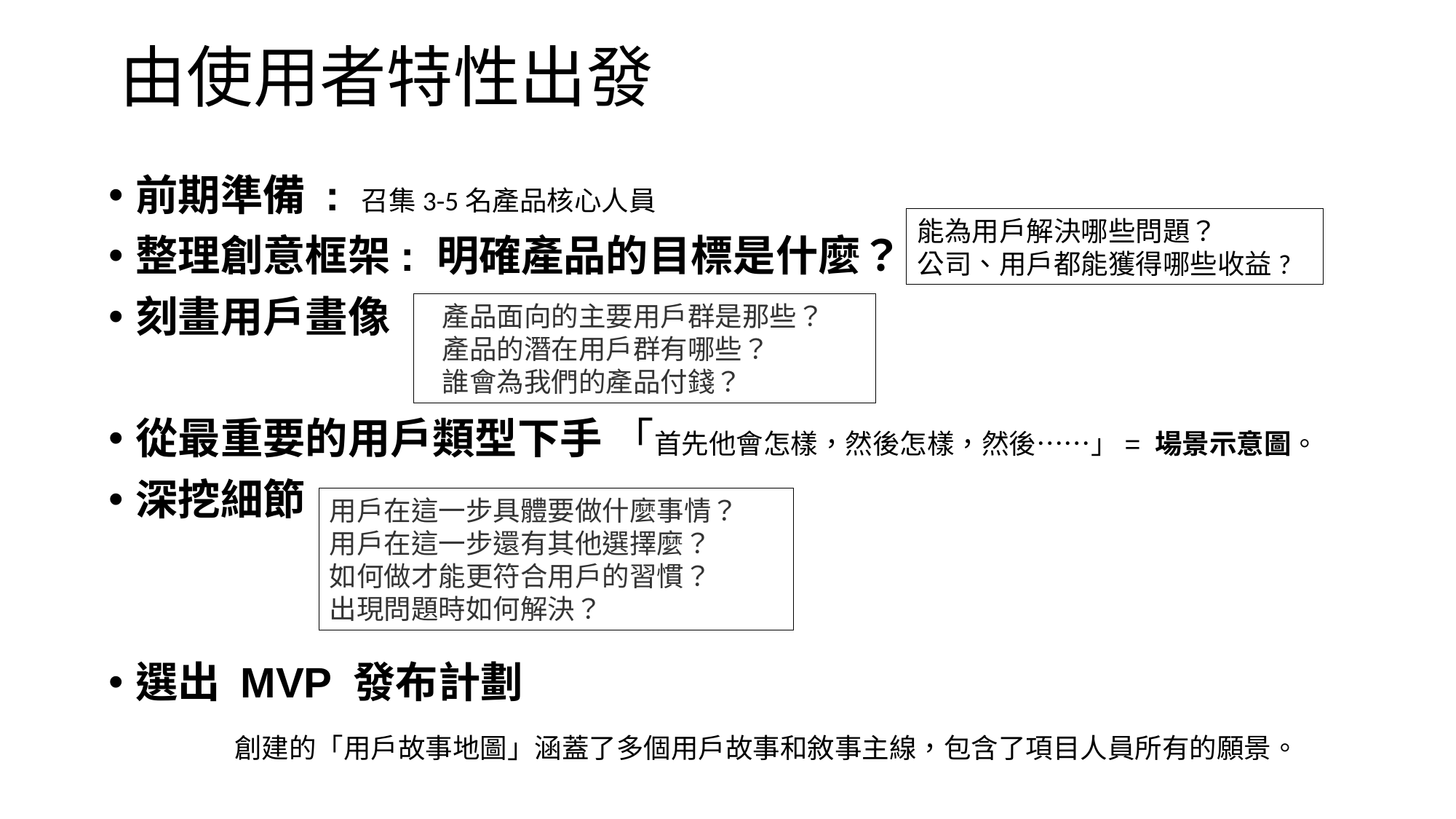

# 由使用者特性出發
前期準備 : 召集3-5名產品核心人員
整理創意框架: 明確產品的目標是什麼？
刻畫用戶畫像

從最重要的用戶類型下手 「首先他會怎樣，然後怎樣，然後……」= 場景示意圖。
深挖細節

選出 MVP 發布計劃

能為用戶解決哪些問題？
公司、用戶都能獲得哪些收益?
產品面向的主要用戶群是那些？
產品的潛在用戶群有哪些？
誰會為我們的產品付錢？
用戶在這一步具體要做什麼事情？
用戶在這一步還有其他選擇麼？
如何做才能更符合用戶的習慣？
出現問題時如何解決？
創建的「用戶故事地圖」涵蓋了多個用戶故事和敘事主線，包含了項目人員所有的願景。